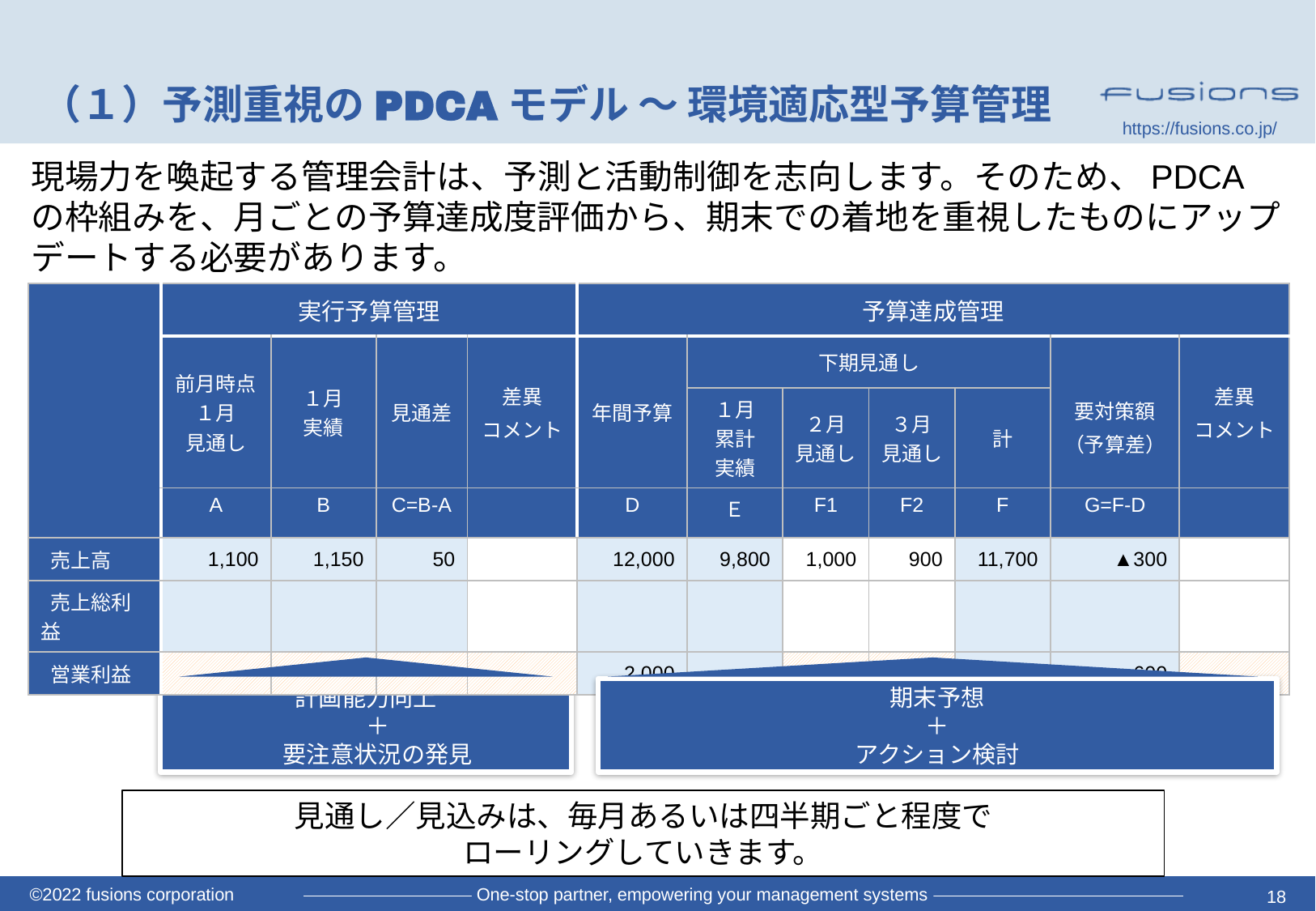

# （１）予測重視のPDCAモデル ～ 環境適応型予算管理
現場力を喚起する管理会計は、予測と活動制御を志向します。そのため、PDCAの枠組みを、月ごとの予算達成度評価から、期末での着地を重視したものにアップデートする必要があります。
|  | 実行予算管理 |  |  |  | 予算達成管理 |  |  |  |  |  |  |
| --- | --- | --- | --- | --- | --- | --- | --- | --- | --- | --- | --- |
|  | 前月時点 １月 見通し | １月 実績 | 見通差 | 差異 コメント | 年間予算 | 下期見通し |  |  |  | 要対策額 （予算差） | 差異 コメント |
|  |  |  |  |  |  | １月 累計 実績 | ２月 見通し | ３月 見通し | 計 |  |  |
|  | A | B | C=B-A |  | D | Ｅ | F1 | F2 | F | G=F-D |  |
| 売上高 | 1,100 | 1,150 | 50 |  | 12,000 | 9,800 | 1,000 | 900 | 11,700 | ▲300 |  |
| 売上総利益 |  |  |  |  |  |  |  |  |  |  |  |
| 営業利益 |  |  |  |  | 2,000 |  |  |  | 1,500 | ▲600 |  |

計画能力向上
＋
要注意状況の発見
期末予想
＋
アクション検討
見通し／見込みは、毎月あるいは四半期ごと程度で
ローリングしていきます。